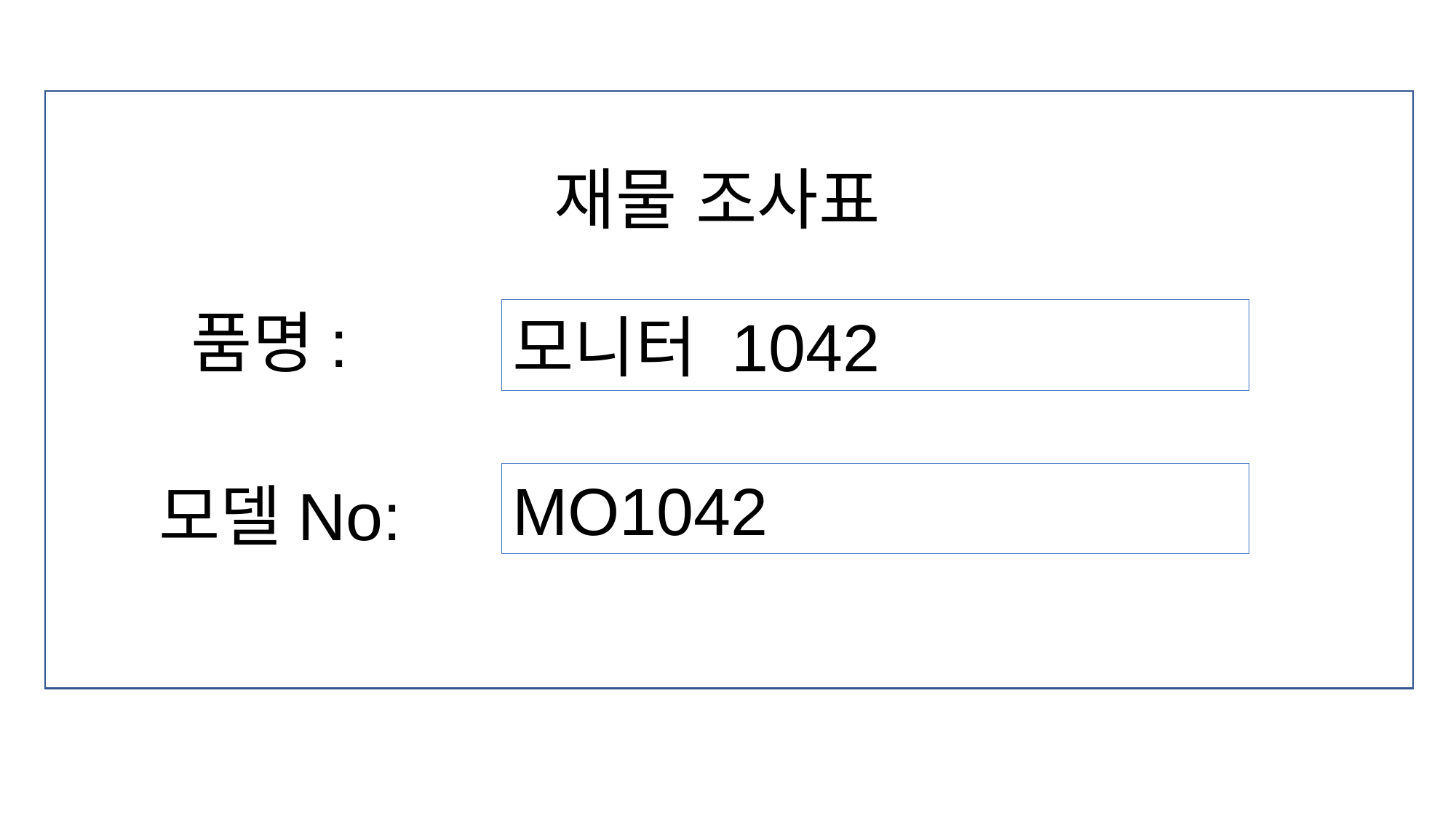

재물 조사표
품명:
모니터 1042
MO1042
모델No: